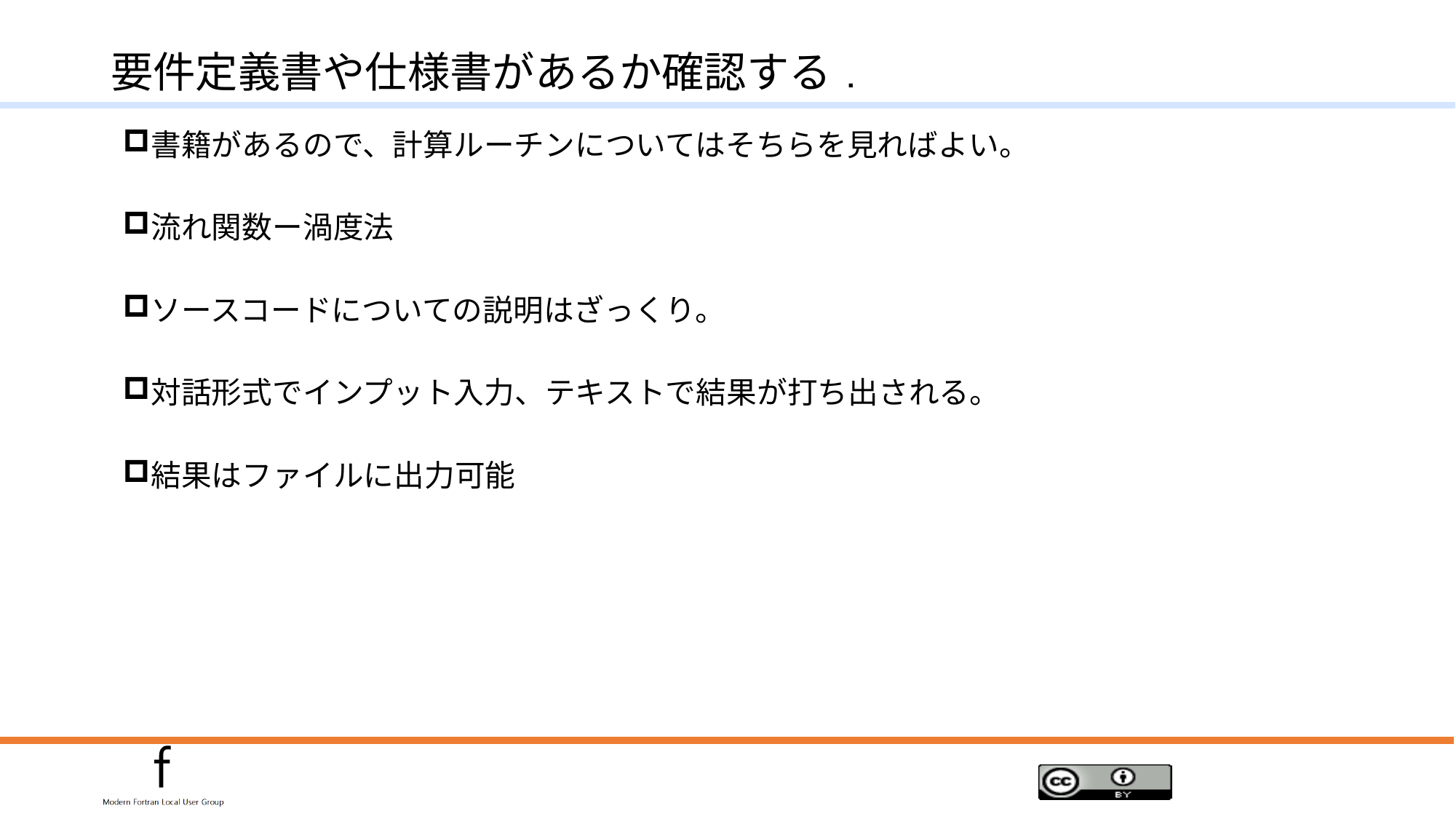

# 要件定義書や仕様書があるか確認する.
書籍があるので、計算ルーチンについてはそちらを見ればよい。

流れ関数ー渦度法

ソースコードについての説明はざっくり。

対話形式でインプット入力、テキストで結果が打ち出される。

結果はファイルに出力可能